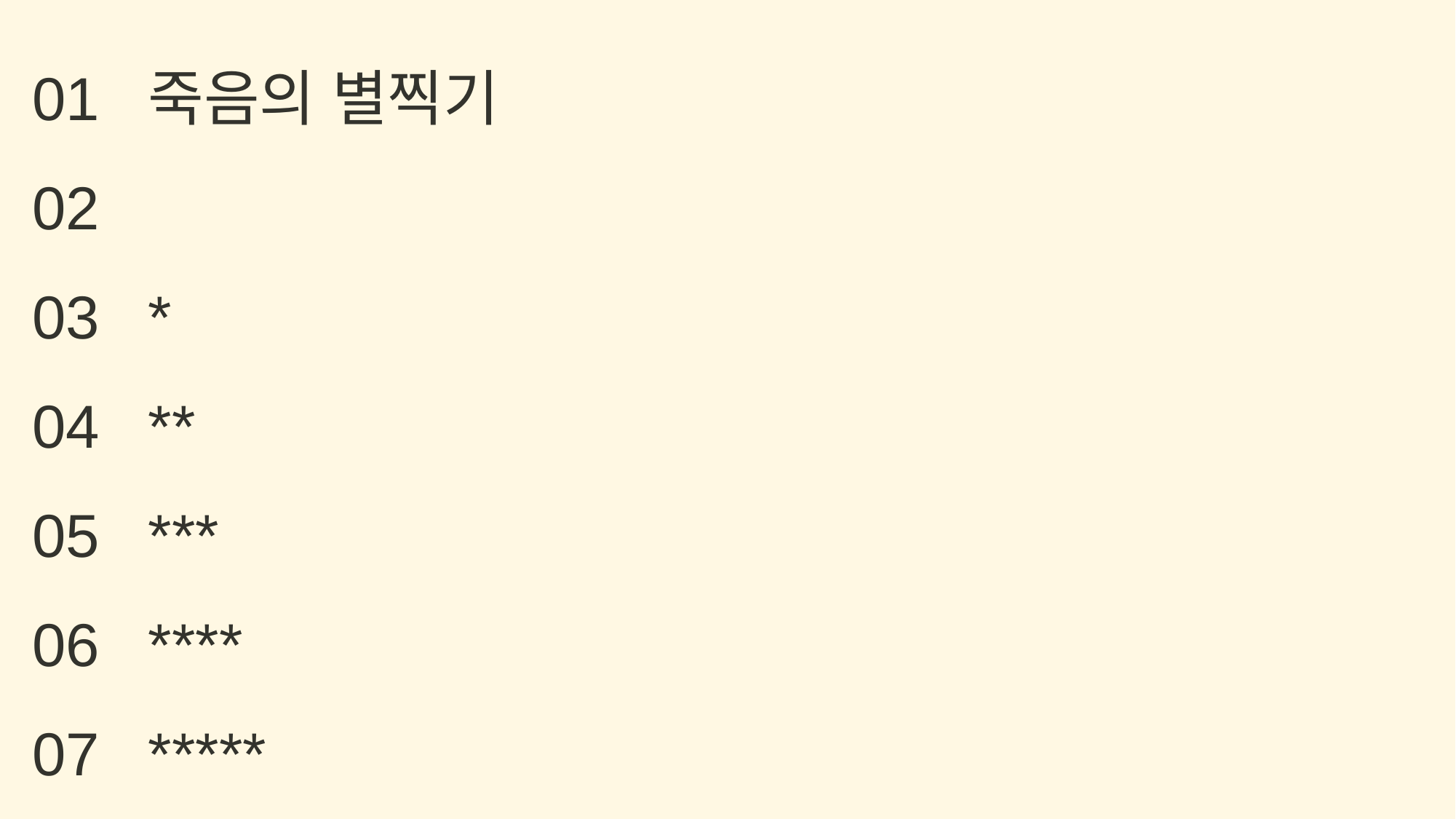

죽음의 별찍기

*
**
***
****
*****
01
02
03
04
05
06
07